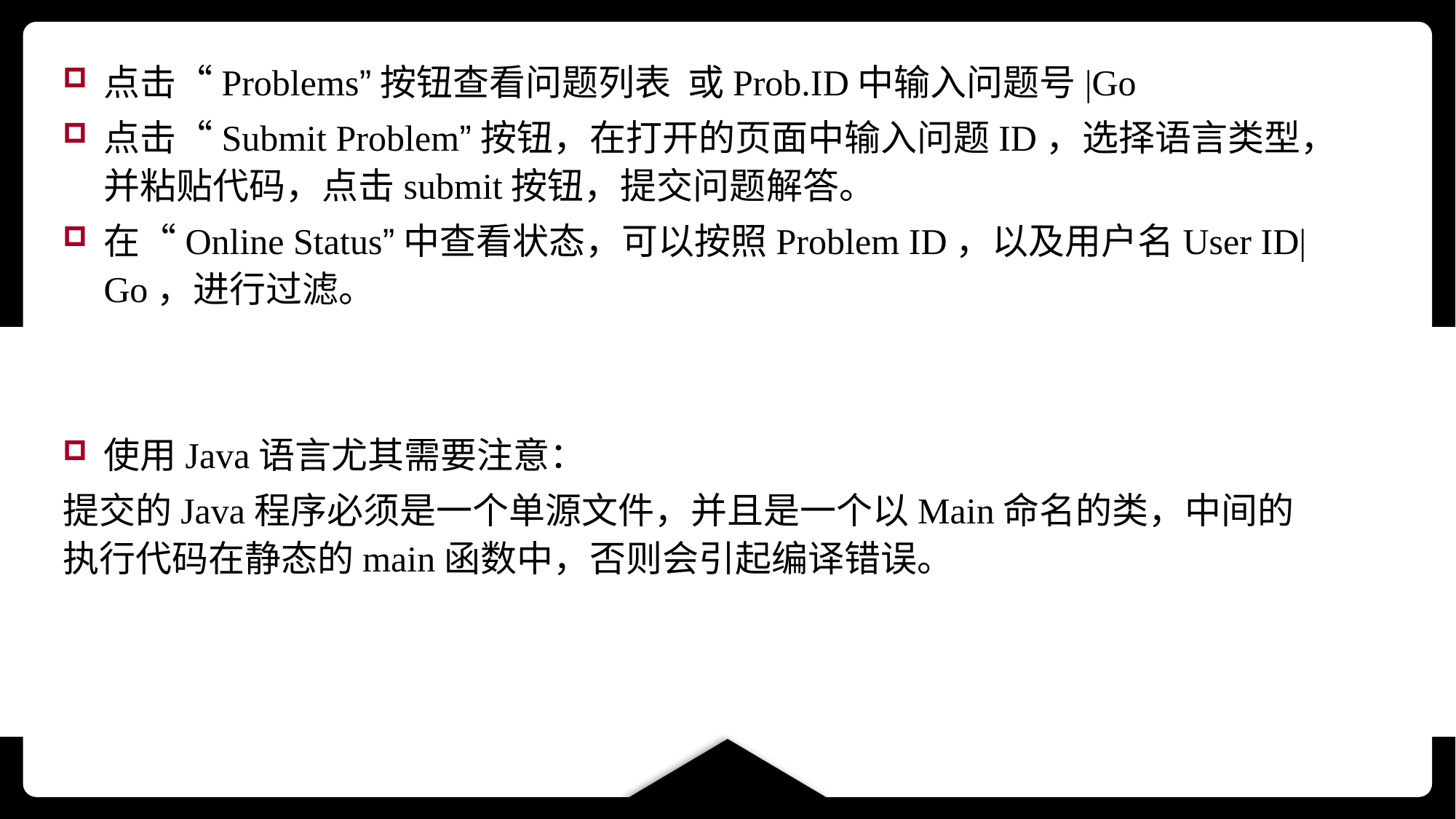

点击“Problems”按钮查看问题列表  或Prob.ID中输入问题号|Go
点击“Submit Problem”按钮，在打开的页面中输入问题ID，选择语言类型，并粘贴代码，点击submit按钮，提交问题解答。
在“Online Status”中查看状态，可以按照Problem ID，以及用户名User ID| Go，进行过滤。

使用Java语言尤其需要注意：
提交的Java程序必须是一个单源文件，并且是一个以Main命名的类，中间的执行代码在静态的main函数中，否则会引起编译错误。